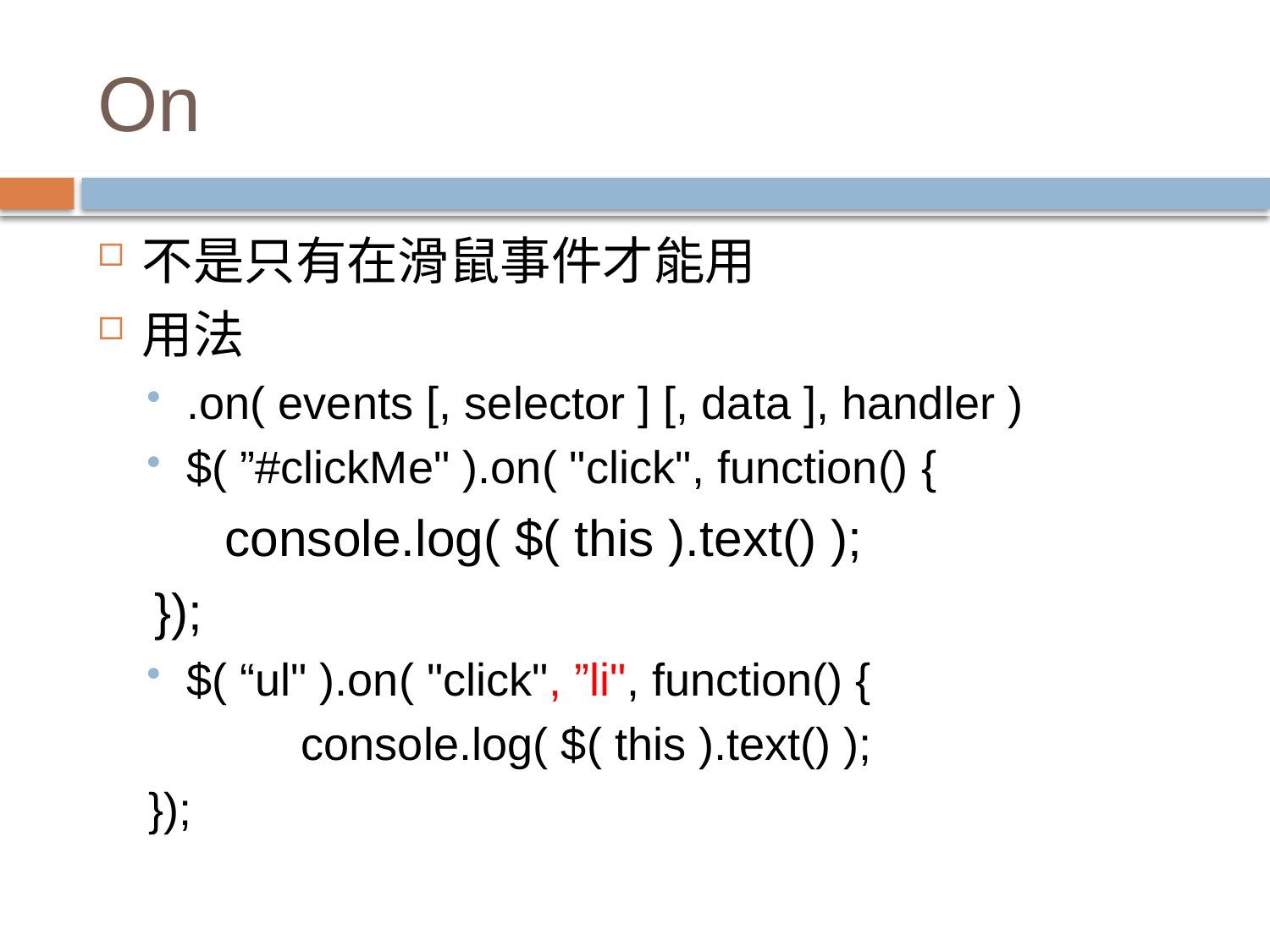

# On
不是只有在滑鼠事件才能用
用法
.on( events [, selector ] [, data ], handler )
$( ”#clickMe" ).on( "click", function() {
	console.log( $( this ).text() );
    });
$( “ul" ).on( "click", ”li", function() {
	  console.log( $( this ).text() );
});